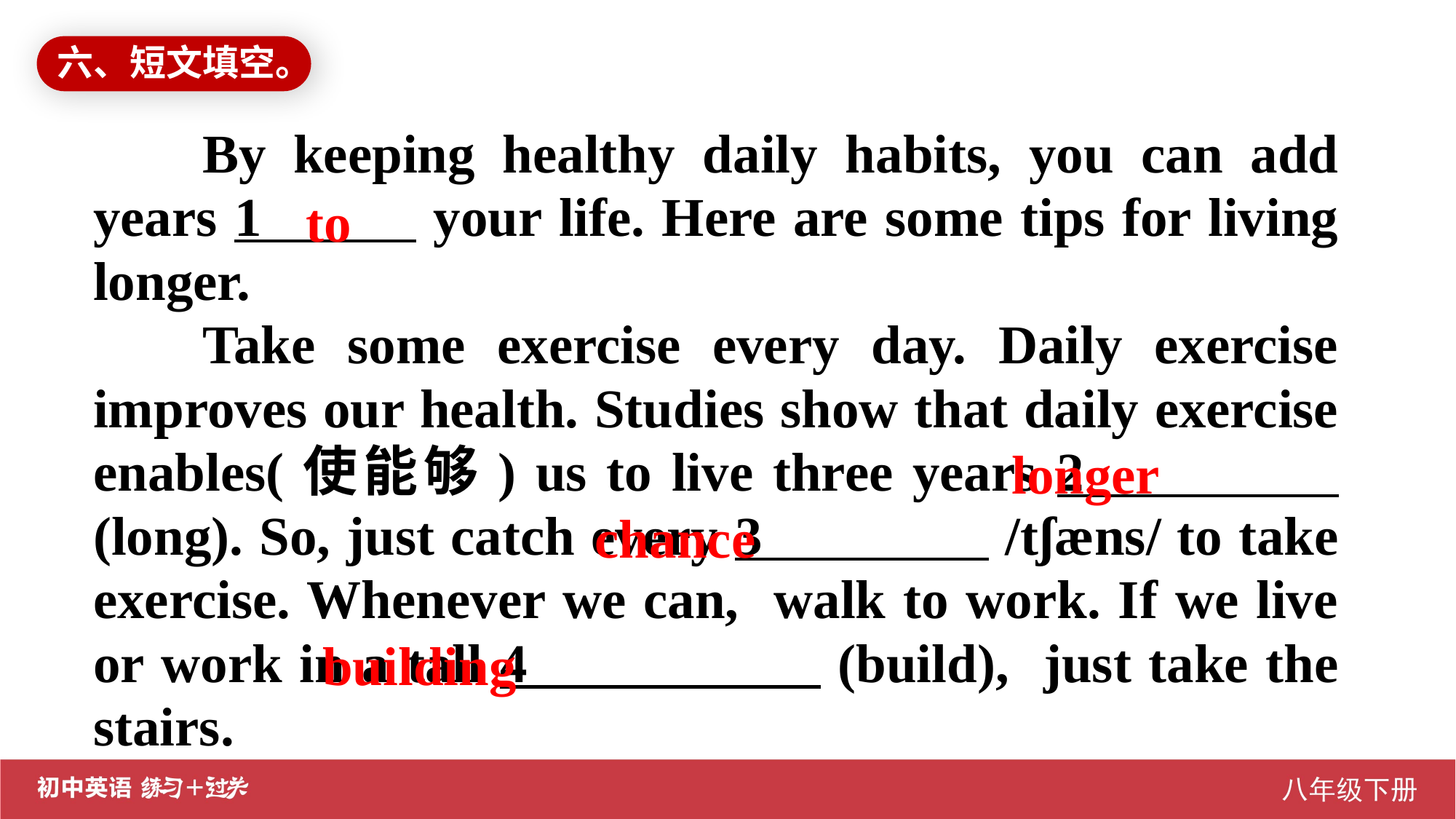

六、短文填空。

By keeping healthy daily habits, you can add years 1          your life. Here are some tips for living longer.
Take some exercise every day. Daily exercise improves our health. Studies show that daily exercise enables(使能够) us to live three years 2              (long). So, just catch every 3               /tʃæns/ to take exercise. Whenever we can,  walk to work. If we live or work in a tall 4                  (build),  just take the stairs.
to
longer
chance
building